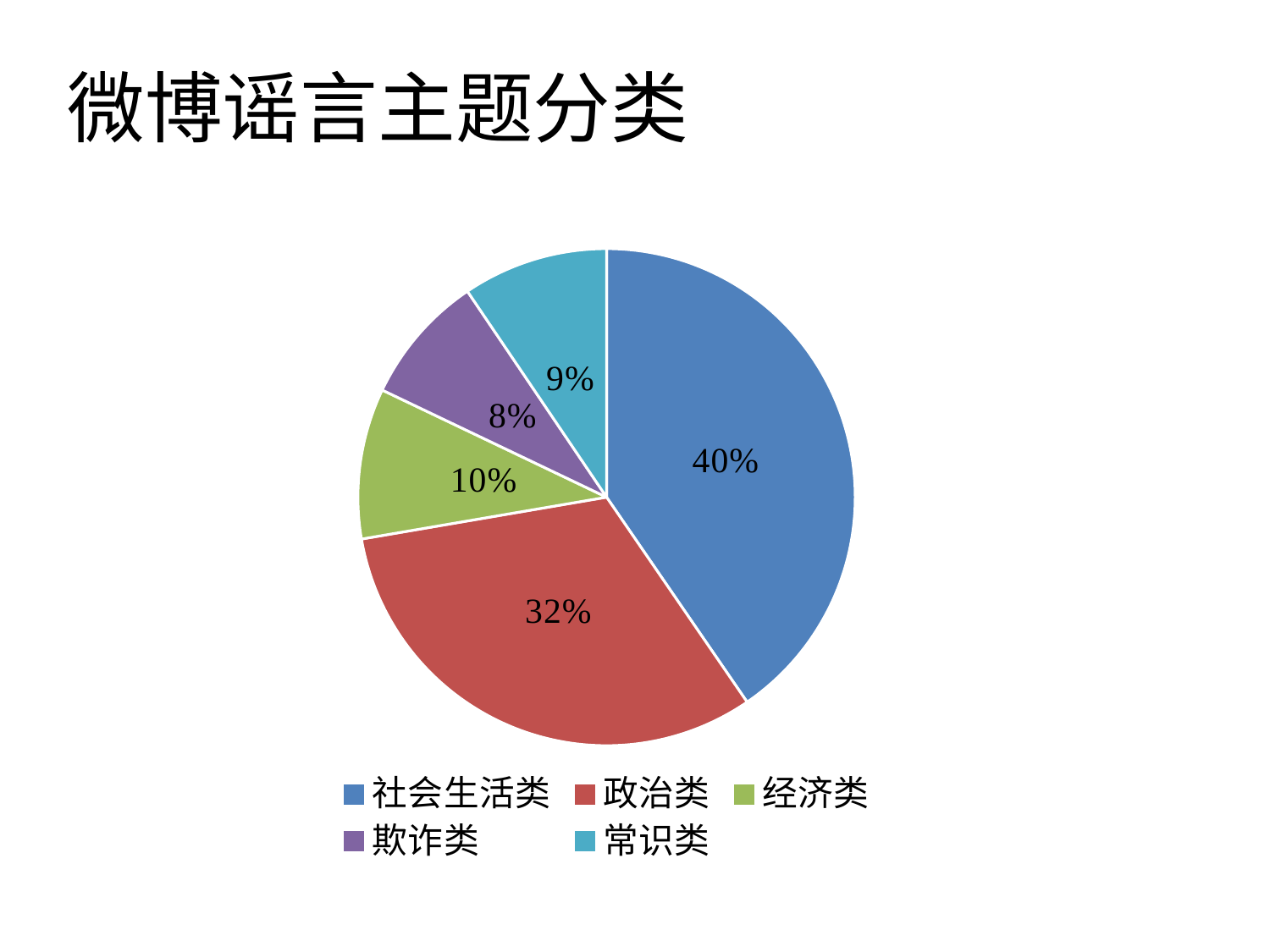

# 微博谣言主题分类

### Chart

| Category | 百分比 |
|---|---|
| 社会生活类 | 0.40433815350389324 |
| 政治类 | 0.3186874304783092 |
| 经济类 | 0.09788654060066741 |
| 欺诈类 | 0.08453837597330367 |
| 常识类 | 0.09454949944382647 |